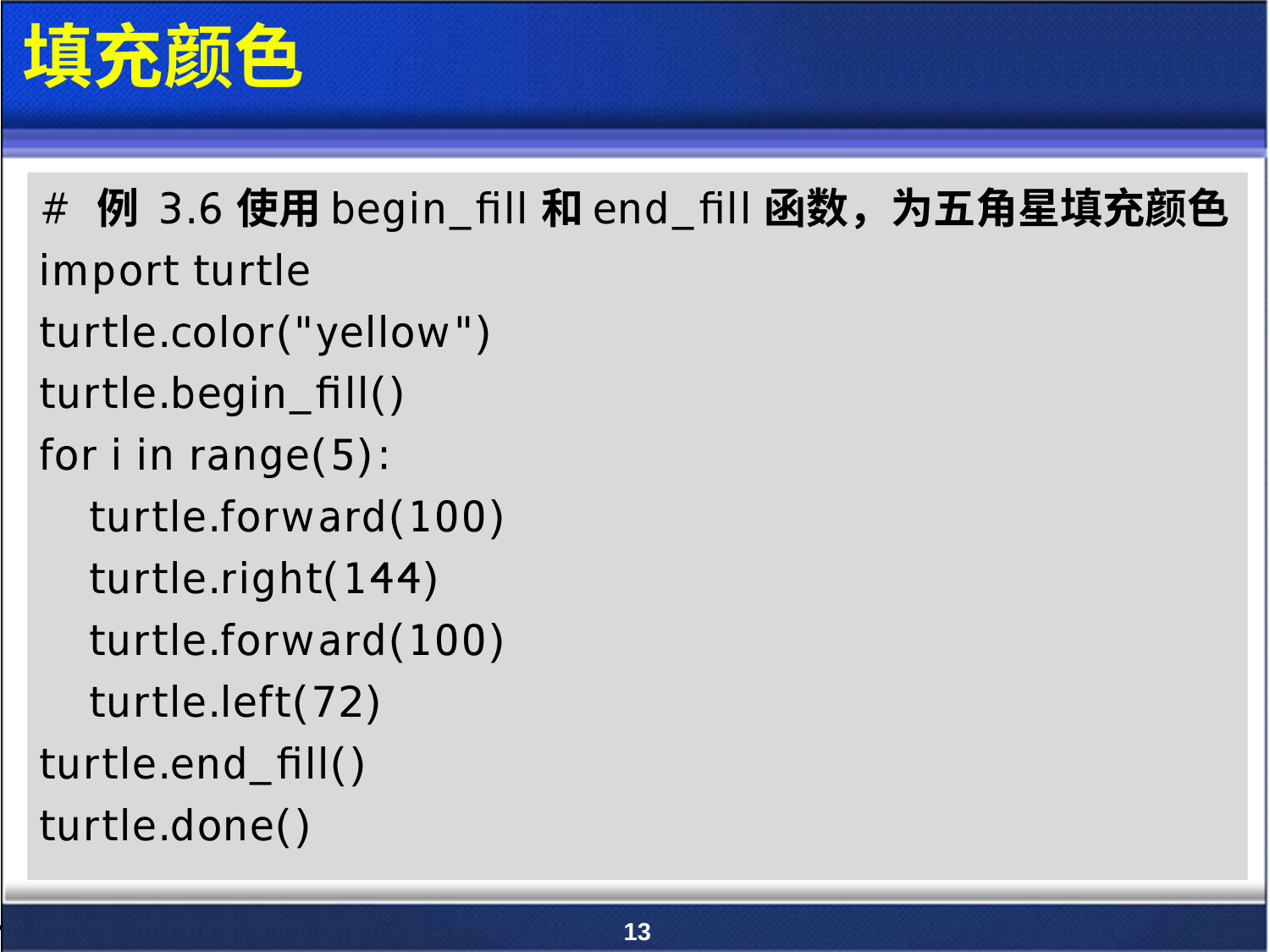

# 填充颜色
# 例 3.6使用begin_fill和end_fill函数，为五角星填充颜色
import turtle
turtle.color("yellow")
turtle.begin_fill()
for i in range(5):
    turtle.forward(100)
    turtle.right(144)
    turtle.forward(100)
    turtle.left(72)
turtle.end_fill()
turtle.done()
13